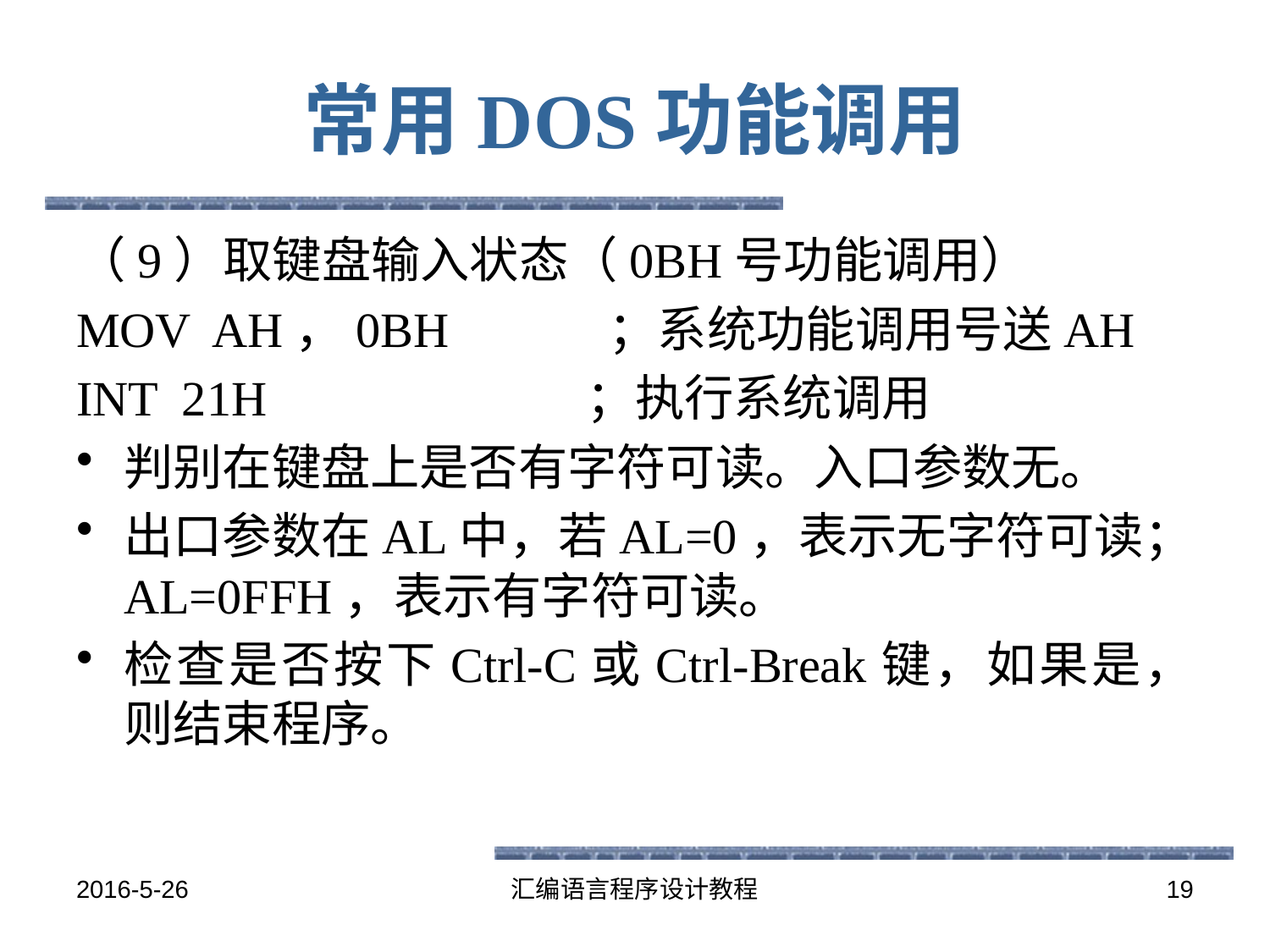

# 常用DOS功能调用
（9）取键盘输入状态（0BH号功能调用）
MOV  AH，0BH            ；系统功能调用号送AH
INT  21H                         ；执行系统调用
判别在键盘上是否有字符可读。入口参数无。
出口参数在AL中，若AL=0，表示无字符可读；AL=0FFH，表示有字符可读。
检查是否按下Ctrl-C或Ctrl-Break键，如果是，则结束程序。
2016-5-26
汇编语言程序设计教程
19